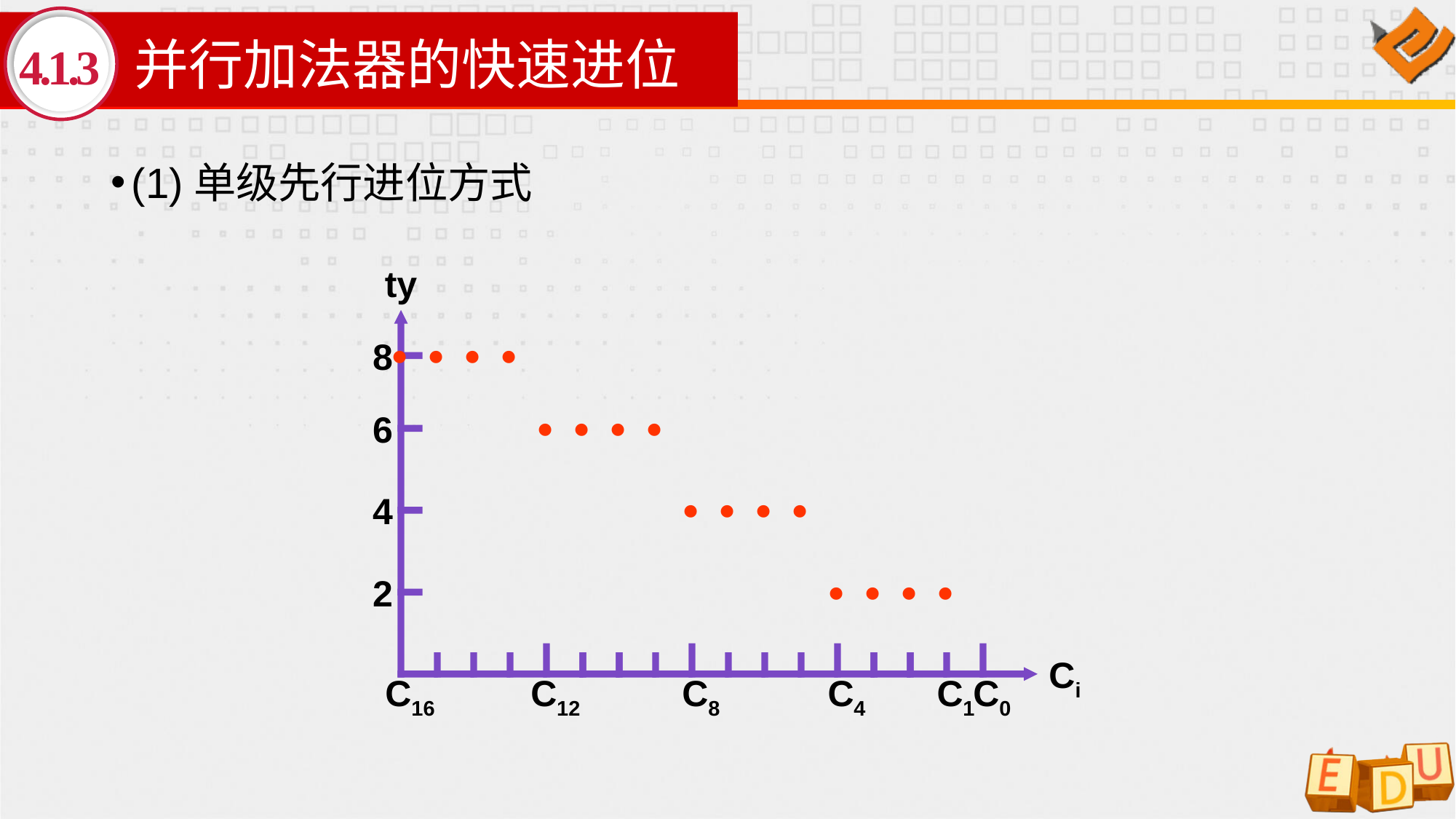

# 并行加法器的快速进位
4.1.3
(1)单级先行进位方式
ty

6

4

2

Ci

C16
C12
C8
C4
C1
C0

8
•
•
•
•
•
•
•
•
•
•
•
•
•
•
•
•